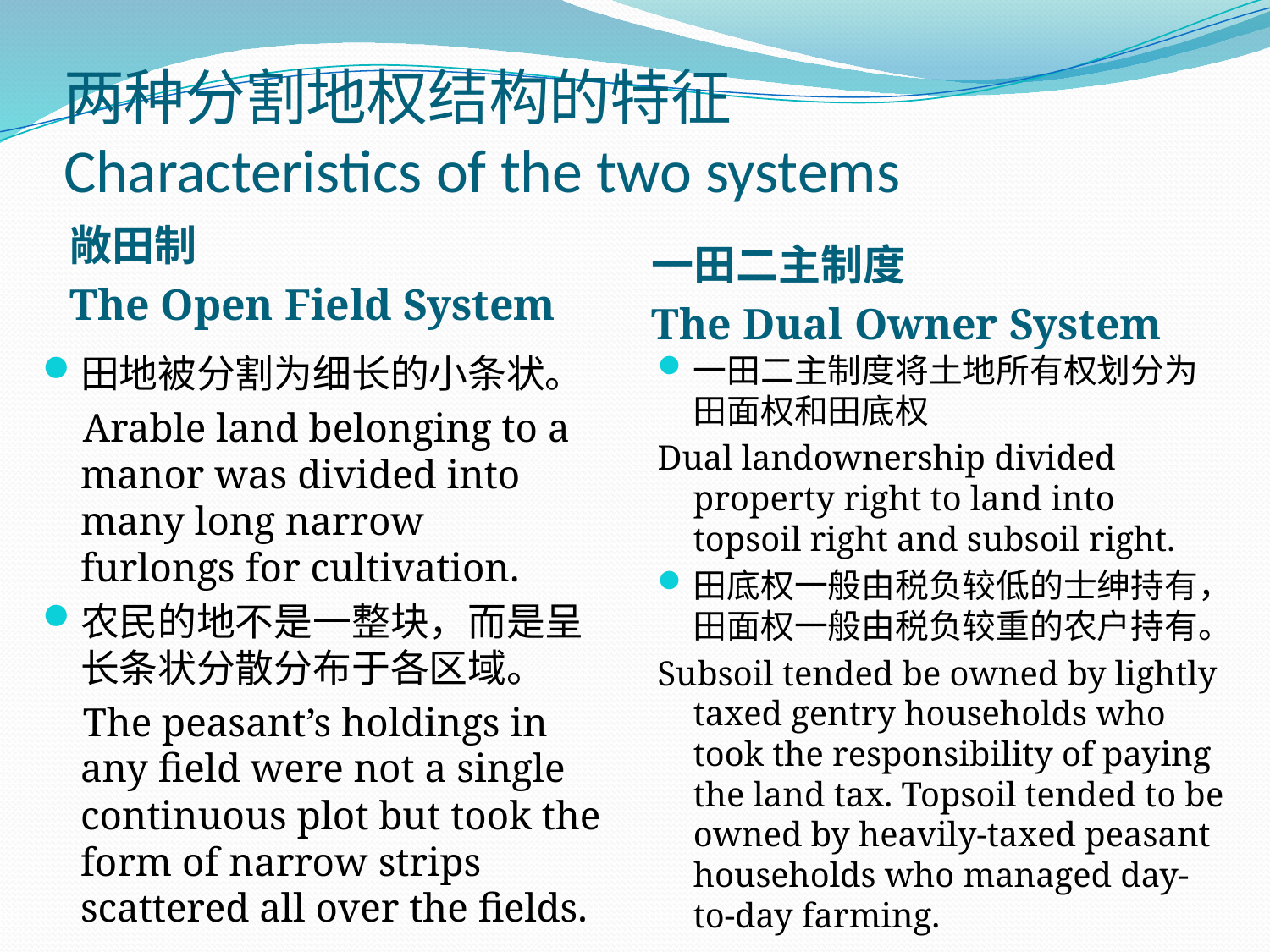

# 两种分割地权结构的特征 Characteristics of the two systems
一田二主制度
The Dual Owner System

敞田制
The Open Field System

田地被分割为细长的小条状。
    Arable land belonging to a manor was divided into many long narrow furlongs for cultivation.
农民的地不是一整块，而是呈长条状分散分布于各区域。
    The peasant’s holdings in any field were not a single continuous plot but took the form of narrow strips scattered all over the fields.

一田二主制度将土地所有权划分为田面权和田底权
Dual landownership divided property right to land into topsoil right and subsoil right.
田底权一般由税负较低的士绅持有，田面权一般由税负较重的农户持有。
Subsoil tended be owned by lightly taxed gentry households who took the responsibility of paying the land tax. Topsoil tended to be owned by heavily-taxed peasant households who managed day-to-day farming.